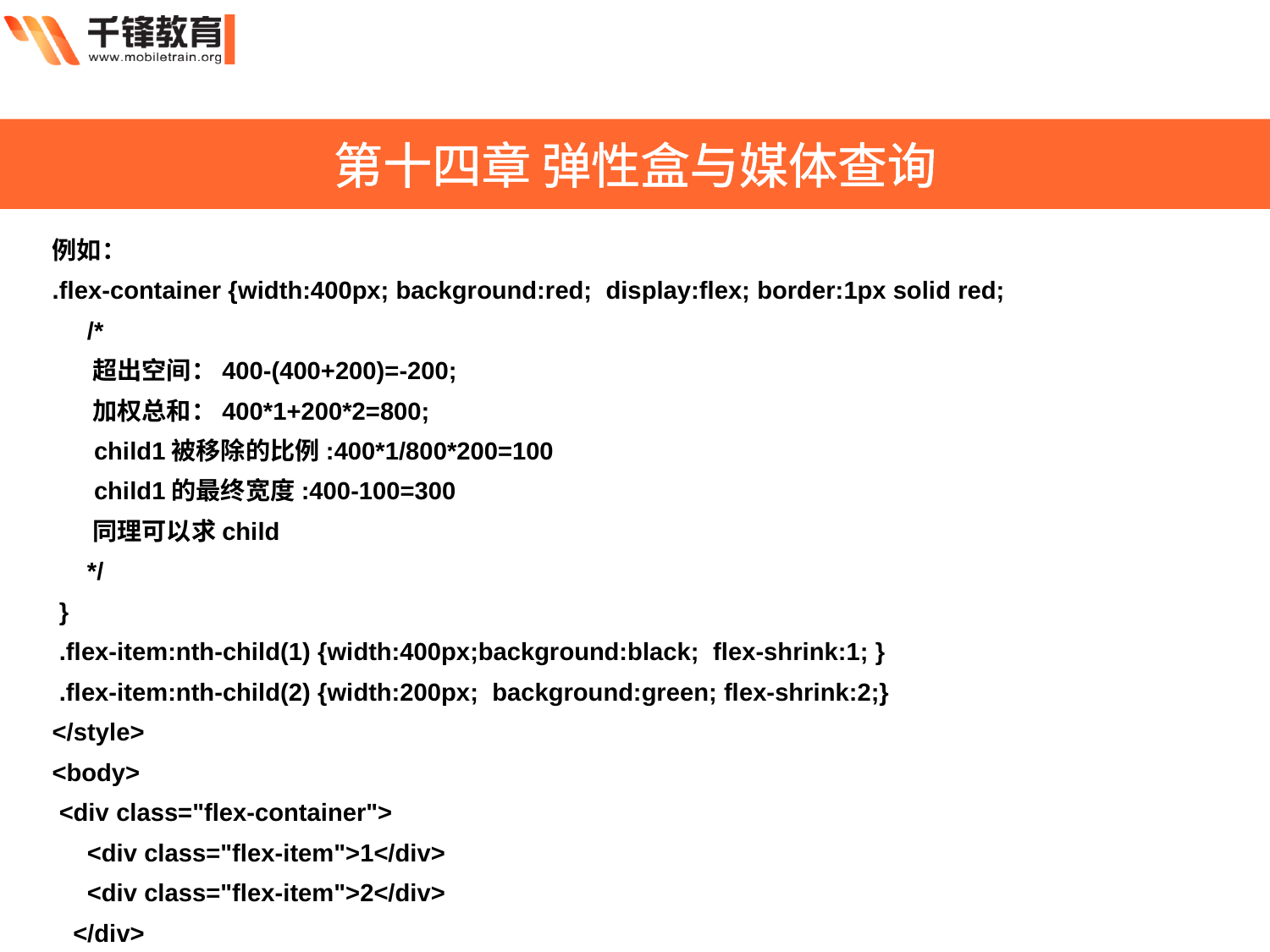

第十四章 弹性盒与媒体查询
例如：
.flex-container {width:400px; background:red;  display:flex; border:1px solid red;
     /*
      超出空间：400-(400+200)=-200;
      加权总和：400*1+200*2=800;
      child1被移除的比例:400*1/800*200=100
      child1的最终宽度:400-100=300
      同理可以求child
     */
 }
 .flex-item:nth-child(1) {width:400px;background:black;  flex-shrink:1; }
 .flex-item:nth-child(2) {width:200px;  background:green; flex-shrink:2;}
</style>
<body>
 <div class="flex-container">
     <div class="flex-item">1</div>
     <div class="flex-item">2</div>
   </div>
</body>